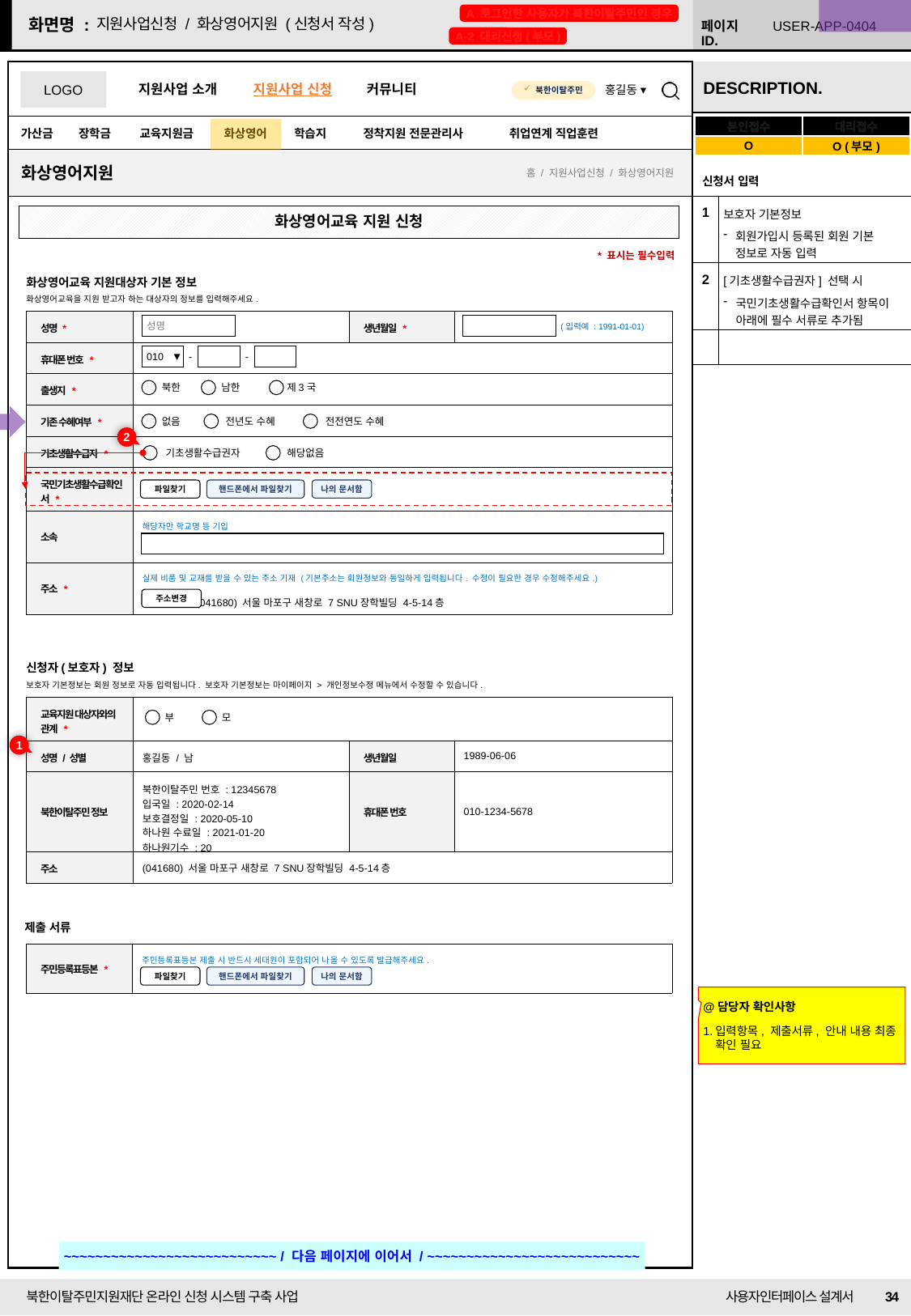

22/09/01 수정
A 로그인한 사용자가 북한이탈주민인 경우
지원사업신청 / 화상영어지원 (신청서 작성)
USER-APP-0404
A-2 대리신청(부모)
| 본인접수 | 대리접수 |
| --- | --- |
| O | O (부모) |

화상영어지원
| 신청서 입력 |  |
| --- | --- |
| 1 | 보호자 기본정보 회원가입시 등록된 회원 기본 정보로 자동 입력 |
| 2 | [기초생활수급권자] 선택 시 국민기초생활수급확인서 항목이 아래에 필수 서류로 추가됨 |
|  |  |
홈 / 지원사업신청 / 화상영어지원
화상영어교육 지원 신청
* 표시는 필수입력
화상영어교육 지원대상자 기본 정보
화상영어교육을 지원 받고자 하는 대상자의 정보를 입력해주세요.
| 성명 \* | 홍길동 / 남 | 생년월일 \* | 1989-06-06 |
| --- | --- | --- | --- |
| 휴대폰 번호 \* |  |  |  |
| 출생지 \* |  |  |  |
| 기존 수혜여부 \* |  |  |  |
| 기초생활수급자 \* |  |  |  |
| 국민기초생활수급확인서 \* |  |  |  |
| 소속 | 해당자만 학교명 등 기입 |  |  |
| 주소 \* | 실제 비품 및 교재를 받을 수 있는 주소 기재 (기본주소는 회원정보와 동일하게 입력됩니다. 수정이 필요한 경우 수정해주세요.) (041680) 서울 마포구 새창로 7 SNU장학빌딩 4-5-14층 |  |  |
성명

(입력예 : 1991-01-01)
-
-
010

북한

남한

제3국

없음

전년도 수혜

전전연도 수혜

2
기초생활수급권자

해당없음

파일찾기
핸드폰에서 파일찾기
나의 문서함

주소변경
신청자(보호자) 정보
보호자 기본정보는 회원 정보로 자동 입력됩니다. 보호자 기본정보는 마이페이지 > 개인정보수정 메뉴에서 수정할 수 있습니다.
| 교육지원 대상자와의 관계 \* |  |  |  |
| --- | --- | --- | --- |
| 성명 / 성별 | 홍길동 / 남 | 생년월일 | 1989-06-06 |
| 북한이탈주민 정보 | 북한이탈주민 번호 : 12345678 입국일 : 2020-02-14 보호결정일 : 2020-05-10 하나원 수료일 : 2021-01-20 하나원기수 : 20 | 휴대폰 번호 | 010-1234-5678 |
| 주소 | (041680) 서울 마포구 새창로 7 SNU장학빌딩 4-5-14층 |  |  |
부

모

1
제출 서류
| 주민등록표등본 \* | 주민등록표등본 제출 시 반드시 세대원이 포함되어 나올 수 있도록 발급해주세요. |
| --- | --- |
파일찾기
핸드폰에서 파일찾기
나의 문서함
@담당자 확인사항
입력항목, 제출서류, 안내 내용 최종 확인 필요
~~~~~~~~~~~~~~~~~~~~~~~~~~~ / 다음 페이지에 이어서 / ~~~~~~~~~~~~~~~~~~~~~~~~~~~
34